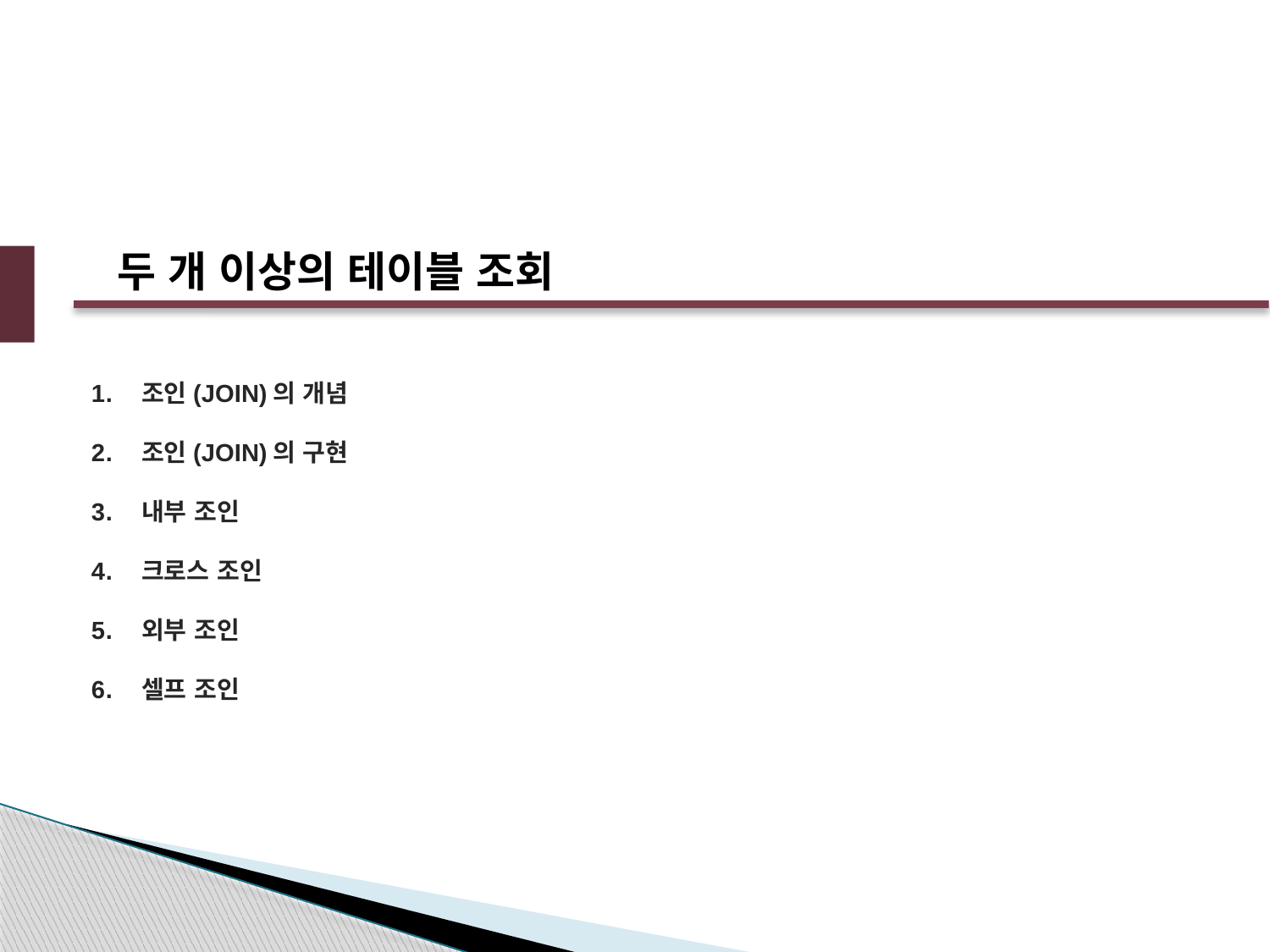

두 개 이상의 테이블 조회

조인(JOIN)의 개념
조인(JOIN)의 구현
내부 조인
크로스 조인
외부 조인
셀프 조인